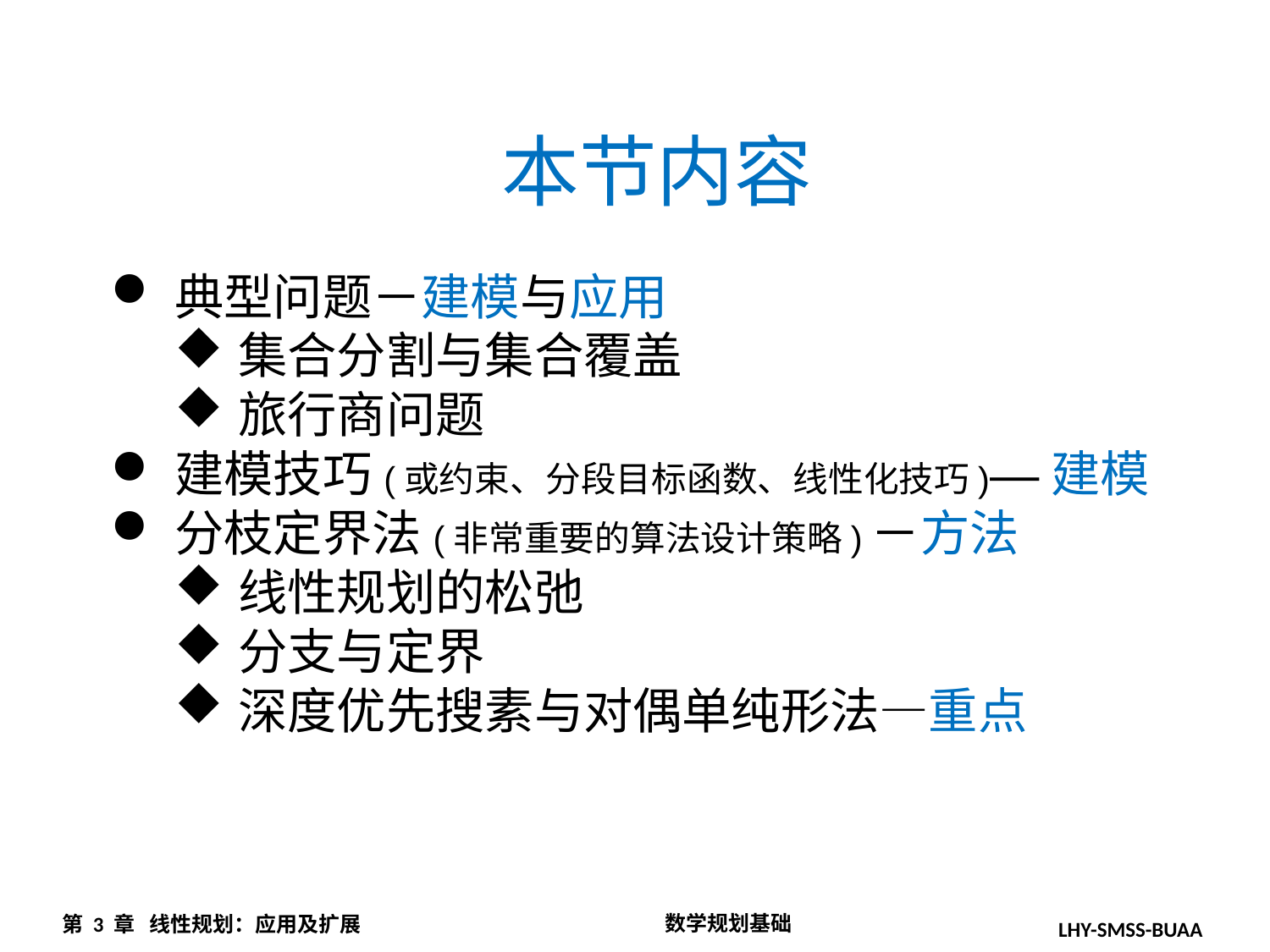

本节内容
典型问题－建模与应用
集合分割与集合覆盖
旅行商问题
建模技巧(或约束、分段目标函数、线性化技巧)—建模
分枝定界法(非常重要的算法设计策略)－方法
线性规划的松弛
分支与定界
深度优先搜素与对偶单纯形法—重点